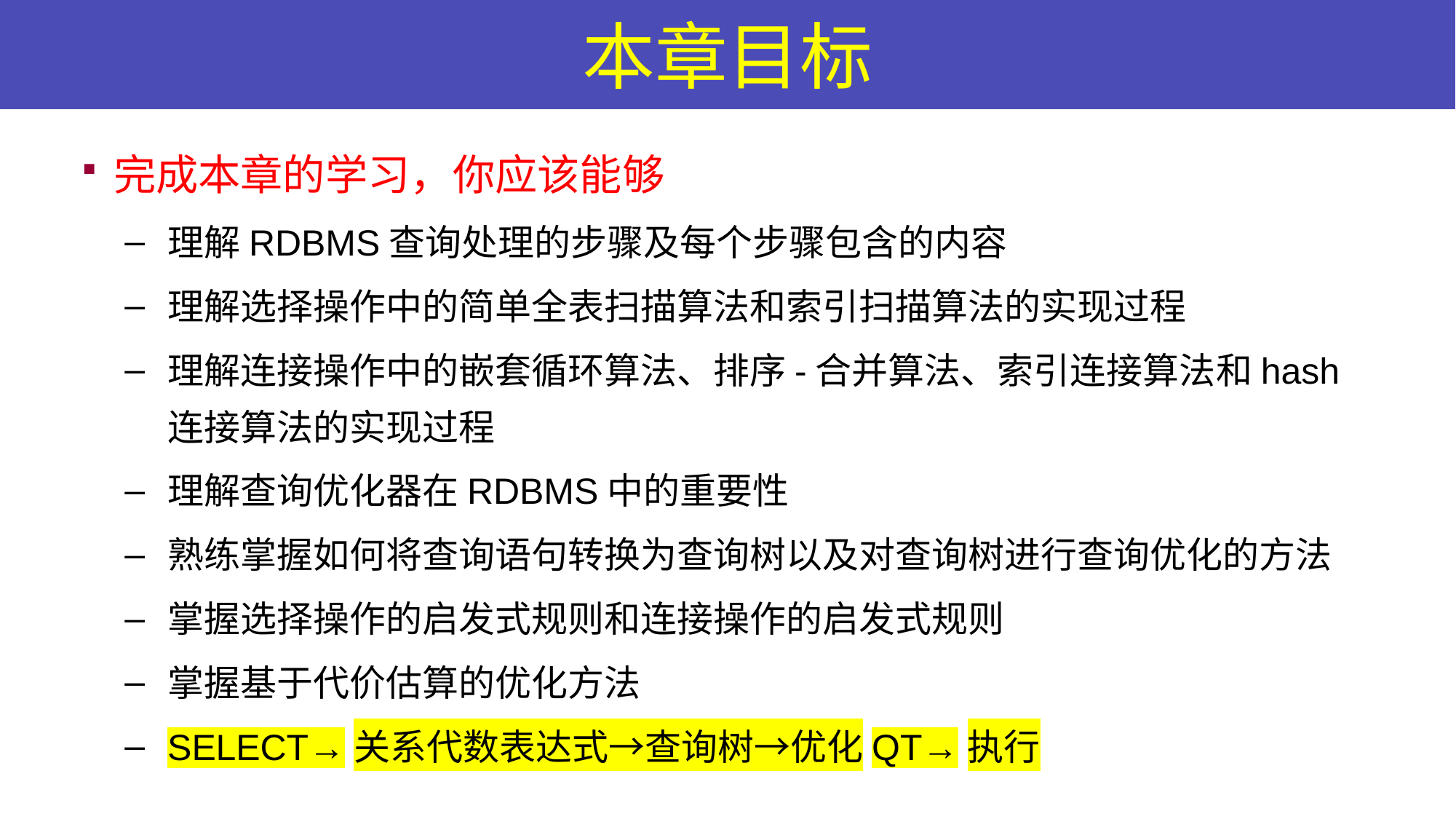

# 本章目标
完成本章的学习，你应该能够
理解RDBMS查询处理的步骤及每个步骤包含的内容
理解选择操作中的简单全表扫描算法和索引扫描算法的实现过程
理解连接操作中的嵌套循环算法、排序-合并算法、索引连接算法和hash连接算法的实现过程
理解查询优化器在RDBMS中的重要性
熟练掌握如何将查询语句转换为查询树以及对查询树进行查询优化的方法
掌握选择操作的启发式规则和连接操作的启发式规则
掌握基于代价估算的优化方法
SELECT→关系代数表达式→查询树→优化QT→执行
2